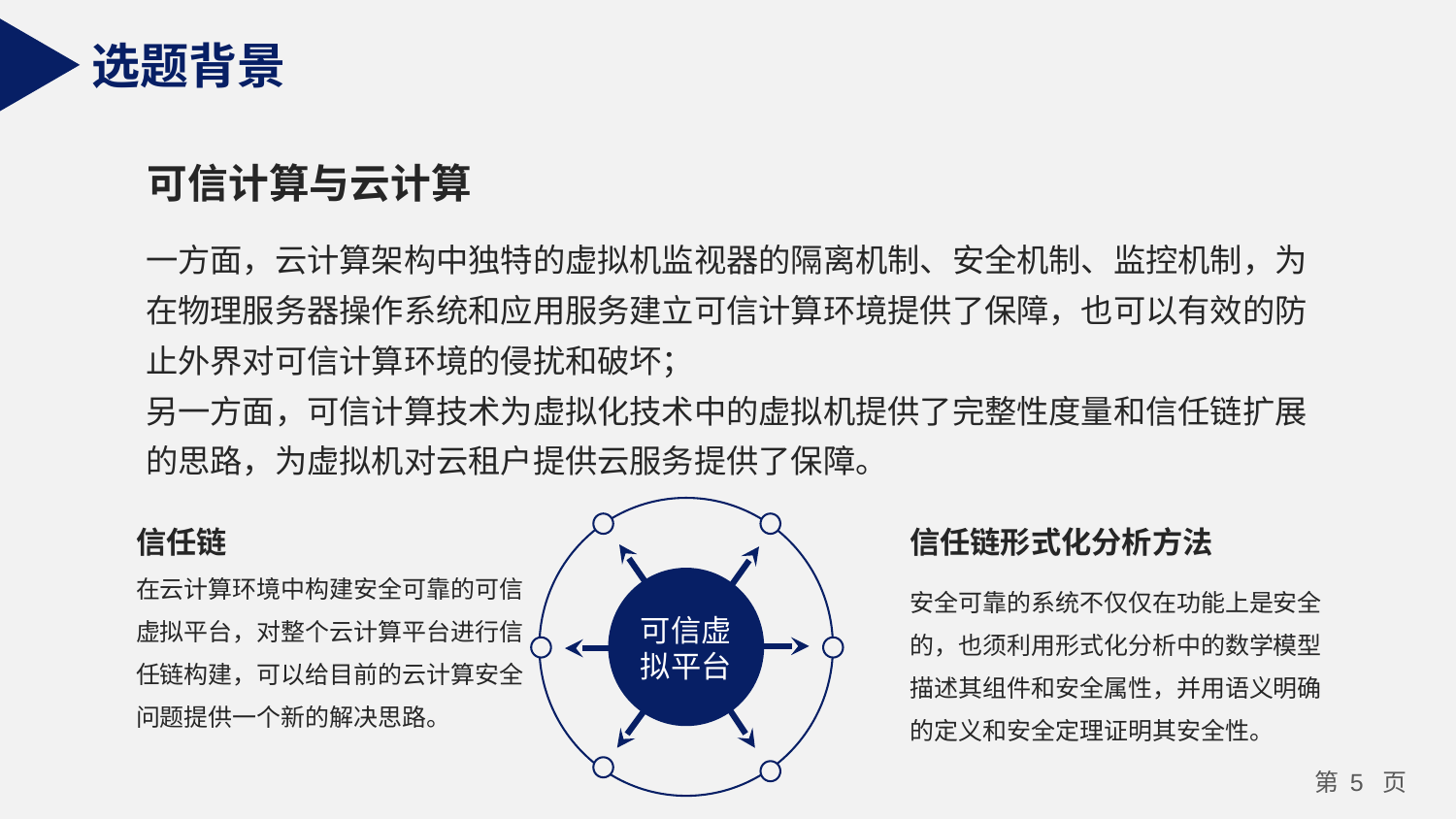

选题背景
可信计算与云计算
一方面，云计算架构中独特的虚拟机监视器的隔离机制、安全机制、监控机制，为在物理服务器操作系统和应用服务建立可信计算环境提供了保障，也可以有效的防止外界对可信计算环境的侵扰和破坏；
另一方面，可信计算技术为虚拟化技术中的虚拟机提供了完整性度量和信任链扩展的思路，为虚拟机对云租户提供云服务提供了保障。

信任链形式化分析方法
安全可靠的系统不仅仅在功能上是安全的，也须利用形式化分析中的数学模型描述其组件和安全属性，并用语义明确的定义和安全定理证明其安全性。
信任链
在云计算环境中构建安全可靠的可信虚拟平台，对整个云计算平台进行信任链构建，可以给目前的云计算安全问题提供一个新的解决思路。

可信虚
拟平台